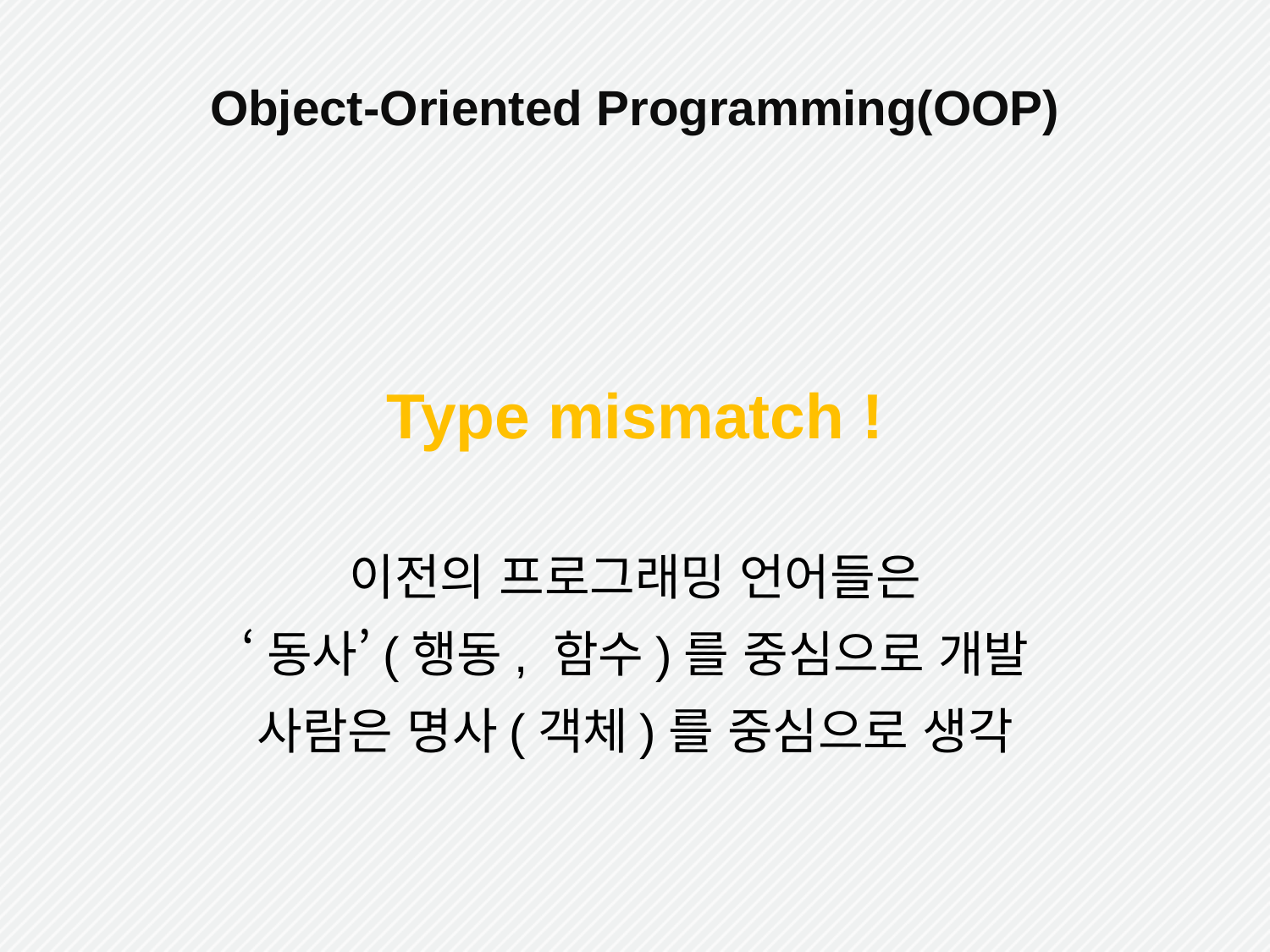

Object-Oriented Programming(OOP)
Type mismatch !

이전의 프로그래밍 언어들은
‘동사’(행동, 함수)를 중심으로 개발
사람은 명사(객체)를 중심으로 생각